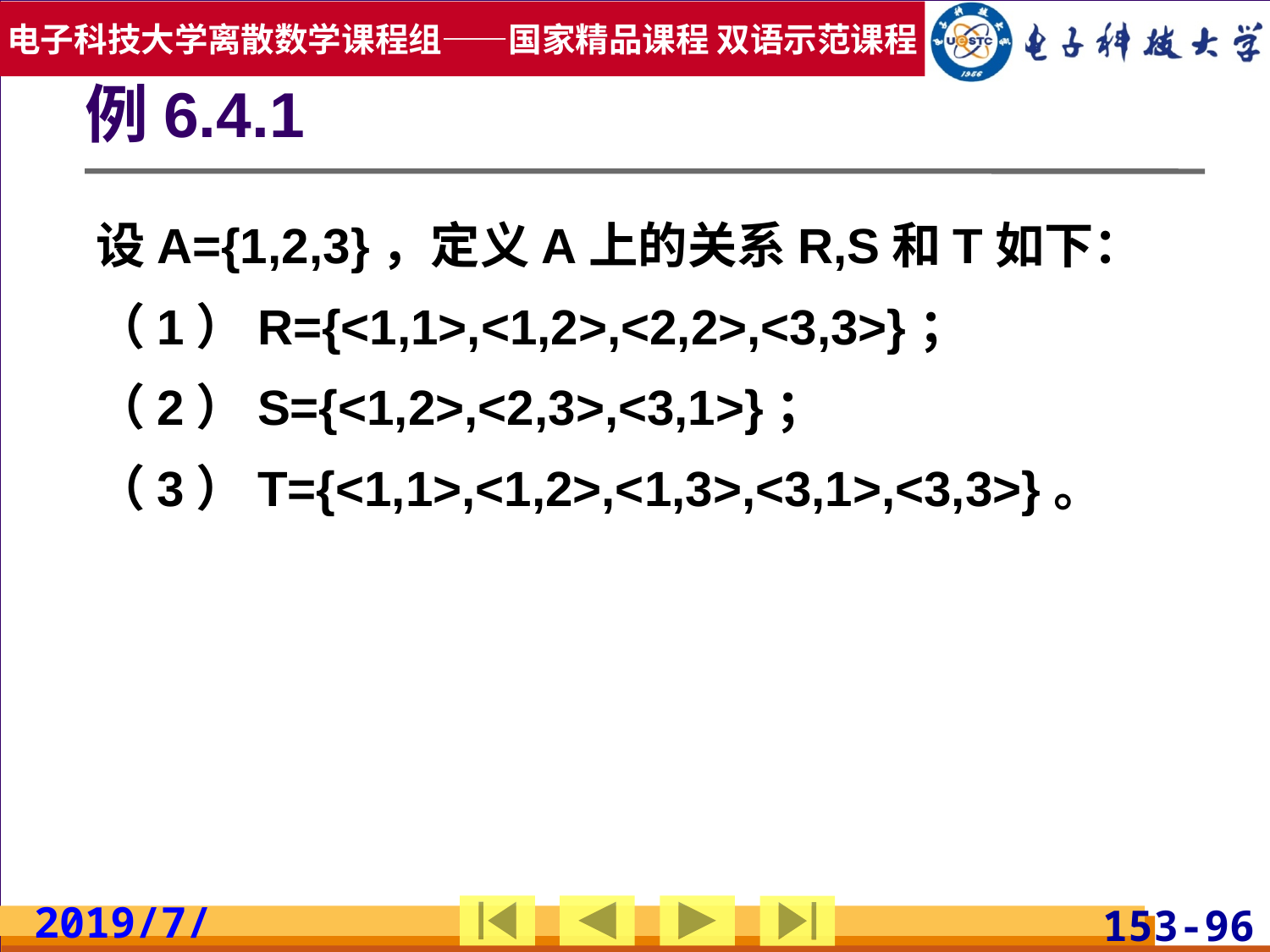

# 例6.4.1
设A={1,2,3}，定义A上的关系R,S和T如下：
（1）R={<1,1>,<1,2>,<2,2>,<3,3>}；
（2）S={<1,2>,<2,3>,<3,1>}；
（3）T={<1,1>,<1,2>,<1,3>,<3,1>,<3,3>}。
2019/7/3